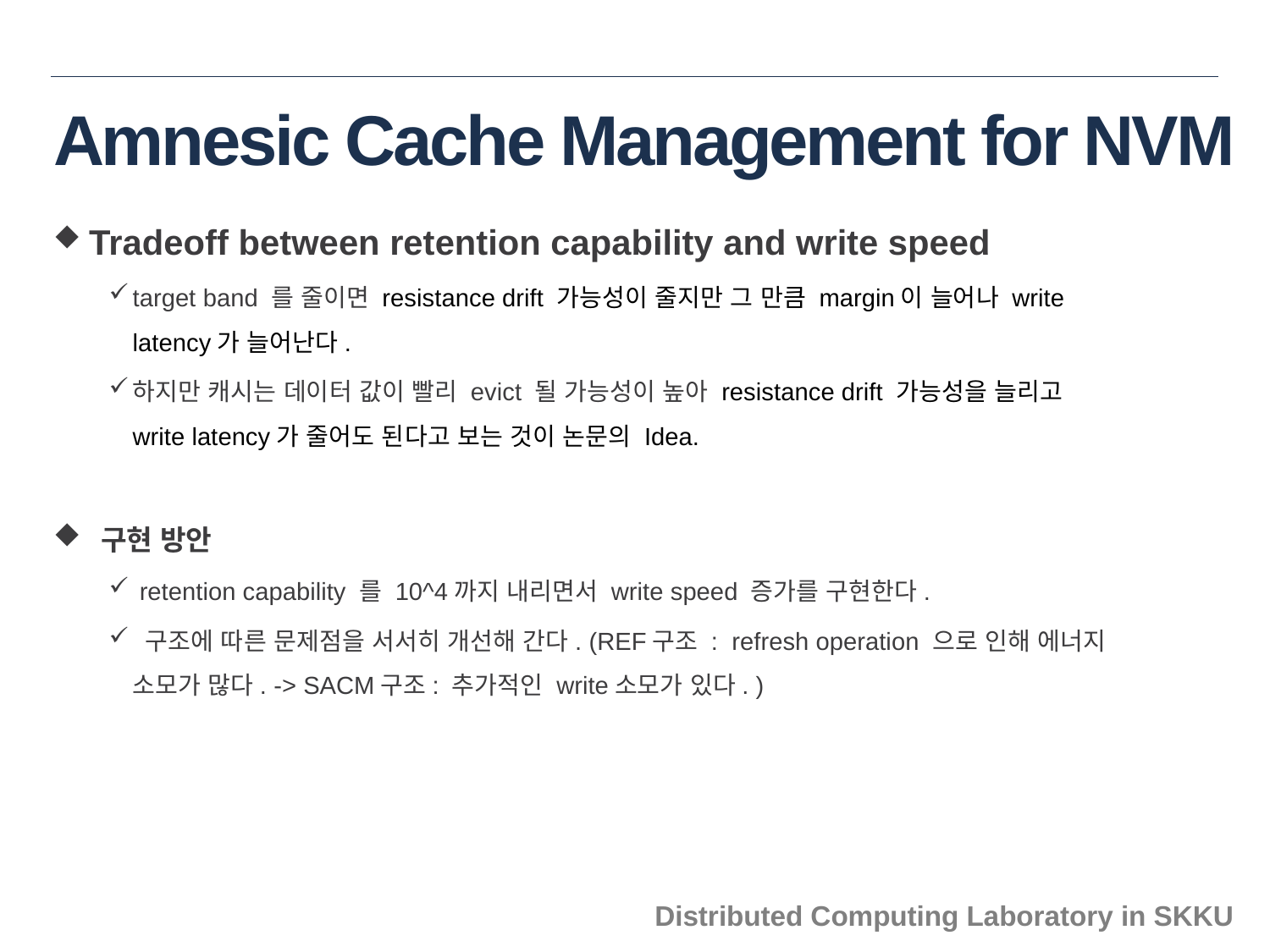

# Amnesic Cache Management for NVM
 Tradeoff between retention capability and write speed
target band 를 줄이면 resistance drift 가능성이 줄지만 그 만큼 margin이 늘어나 write latency가 늘어난다.
하지만 캐시는 데이터 값이 빨리 evict 될 가능성이 높아 resistance drift 가능성을 늘리고 write latency가 줄어도 된다고 보는 것이 논문의 Idea.

구현 방안
 retention capability 를 10^4까지 내리면서 write speed 증가를 구현한다.
 구조에 따른 문제점을 서서히 개선해 간다. (REF구조 :  refresh operation 으로 인해 에너지 소모가 많다. -> SACM구조: 추가적인 write소모가 있다. )
Distributed Computing Laboratory in SKKU